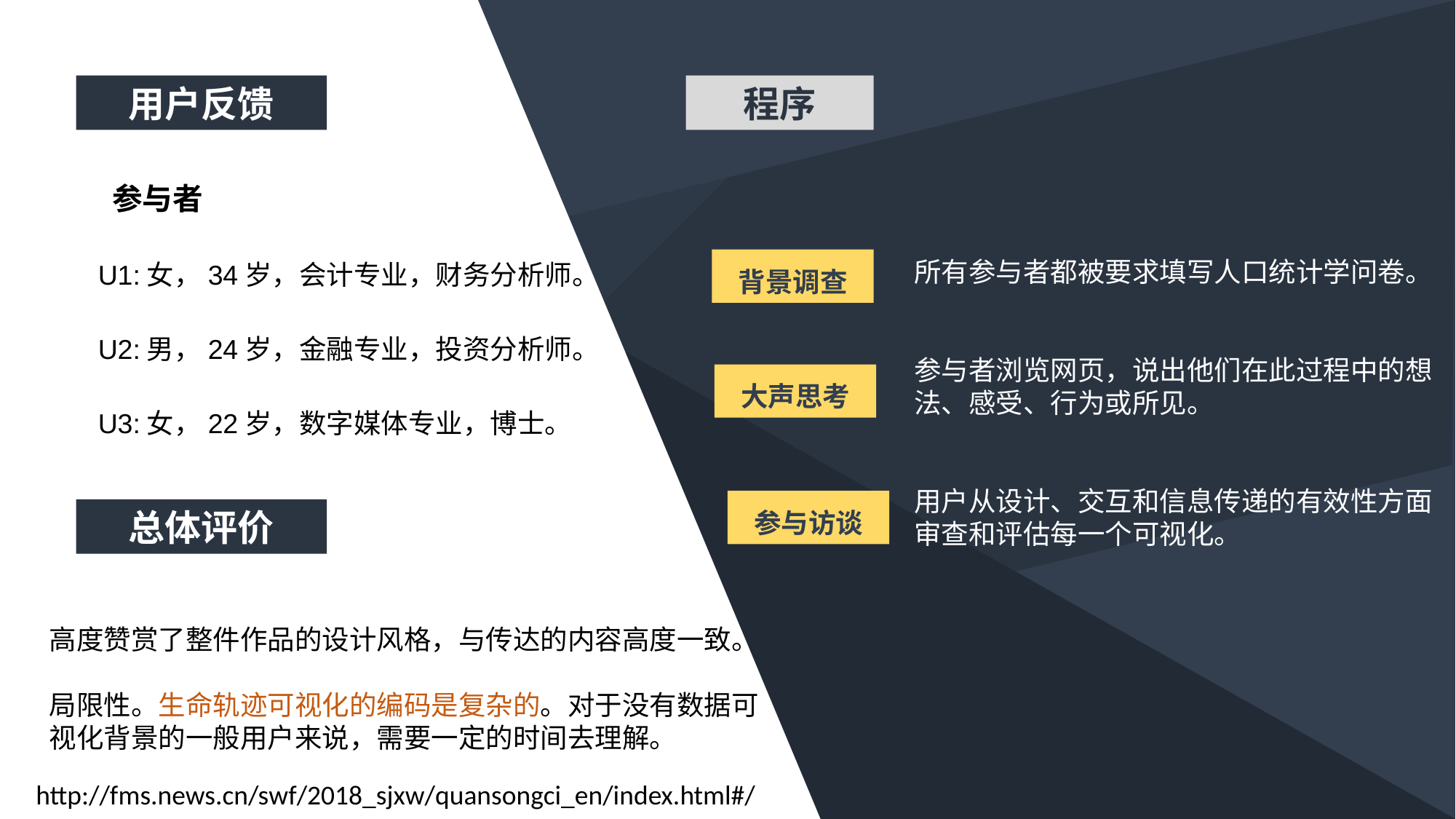

用户反馈
程序
 参与者

U1:女，34岁，会计专业，财务分析师。

U2:男，24岁，金融专业，投资分析师。

U3:女，22岁，数字媒体专业，博士。
背景调查
所有参与者都被要求填写人口统计学问卷。

参与者浏览网页，说出他们在此过程中的想法、感受、行为或所见。

用户从设计、交互和信息传递的有效性方面审查和评估每一个可视化。

大声思考
参与访谈
总体评价
高度赞赏了整件作品的设计风格，与传达的内容高度一致。

局限性。生命轨迹可视化的编码是复杂的。对于没有数据可视化背景的一般用户来说，需要一定的时间去理解。

http://fms.news.cn/swf/2018_sjxw/quansongci_en/index.html#/